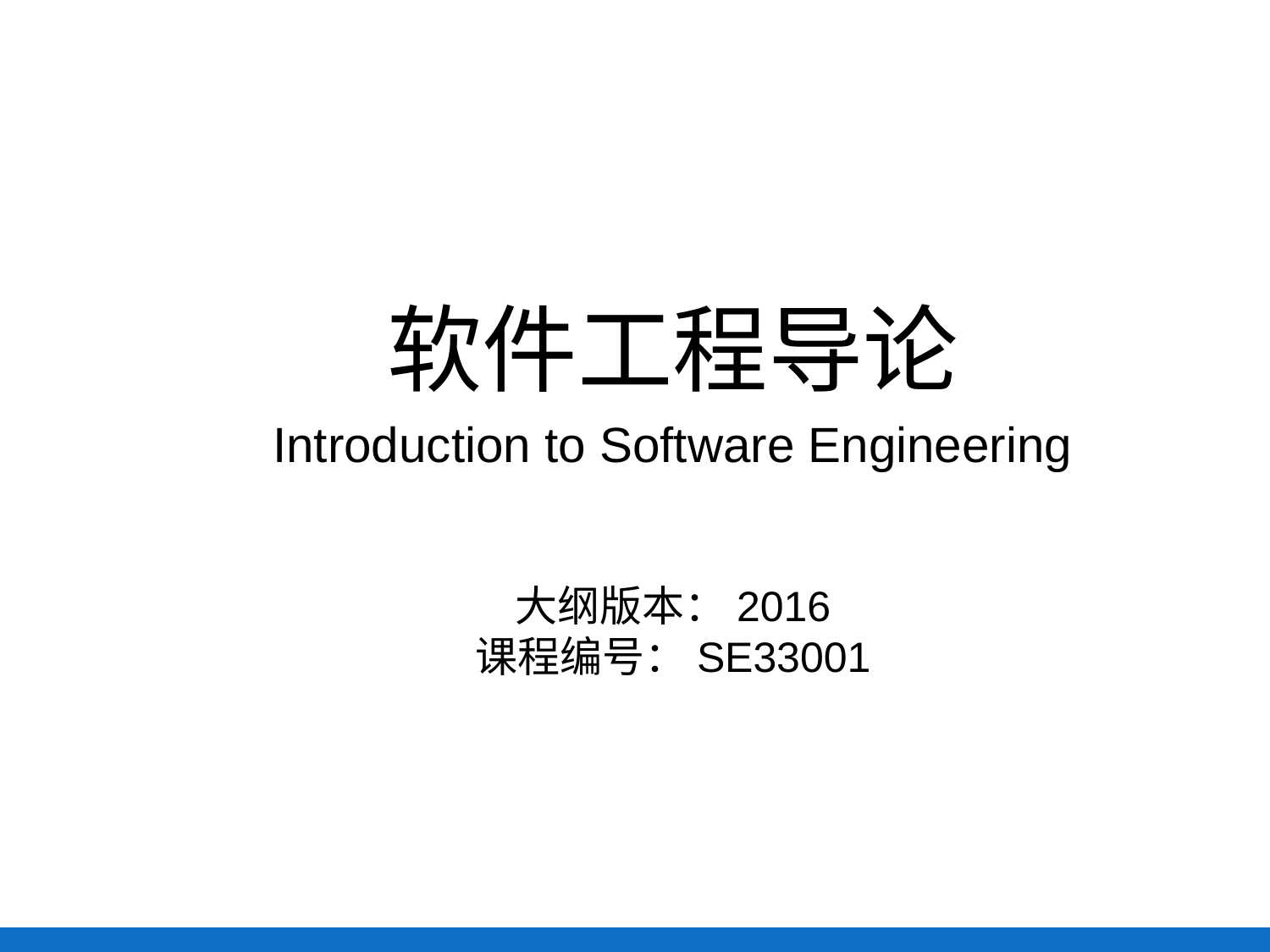

软件工程导论
Introduction to Software Engineering
大纲版本：2016
课程编号：SE33001